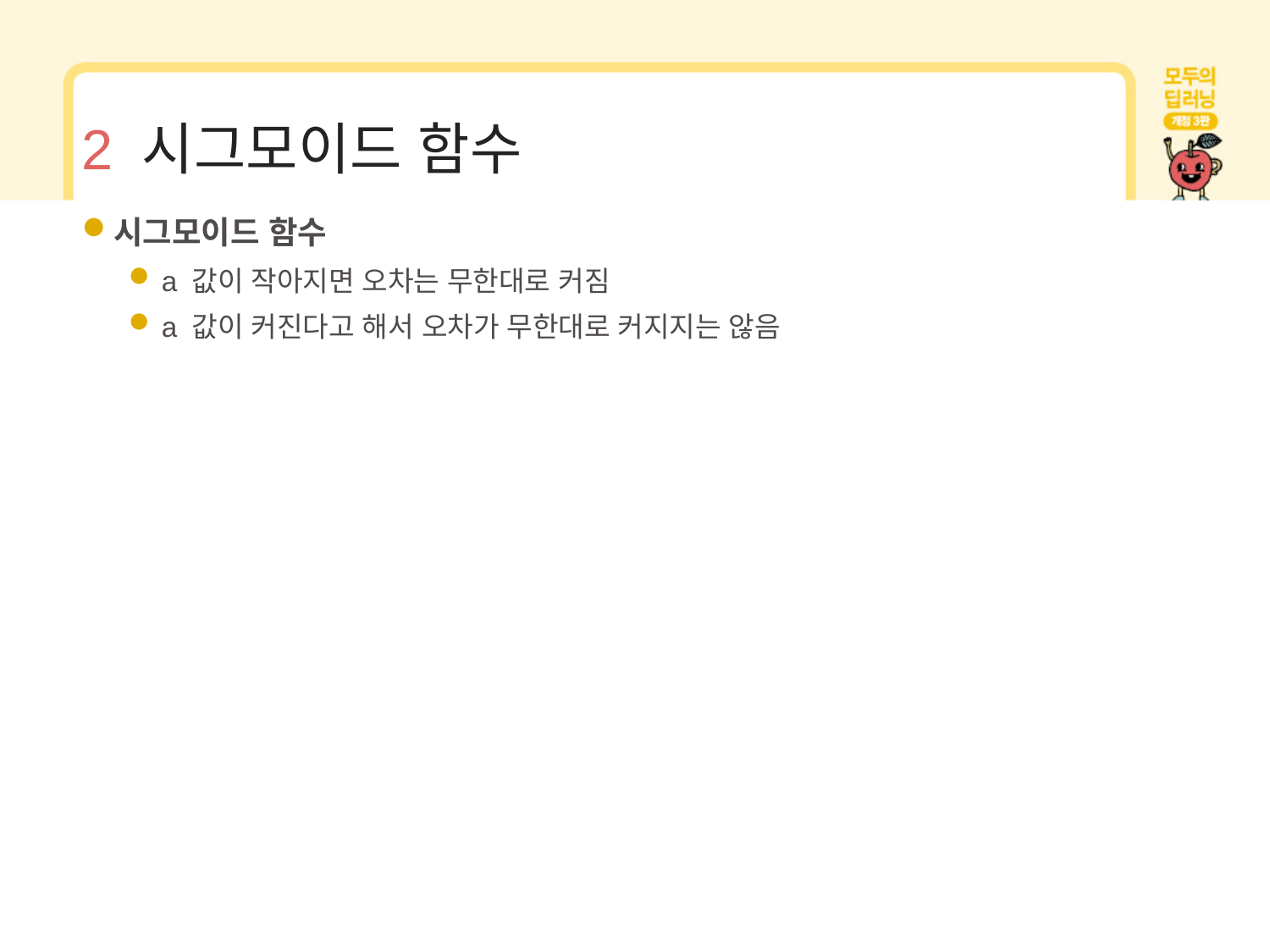

# 2 시그모이드 함수
시그모이드 함수
a 값이 작아지면 오차는 무한대로 커짐
a 값이 커진다고 해서 오차가 무한대로 커지지는 않음